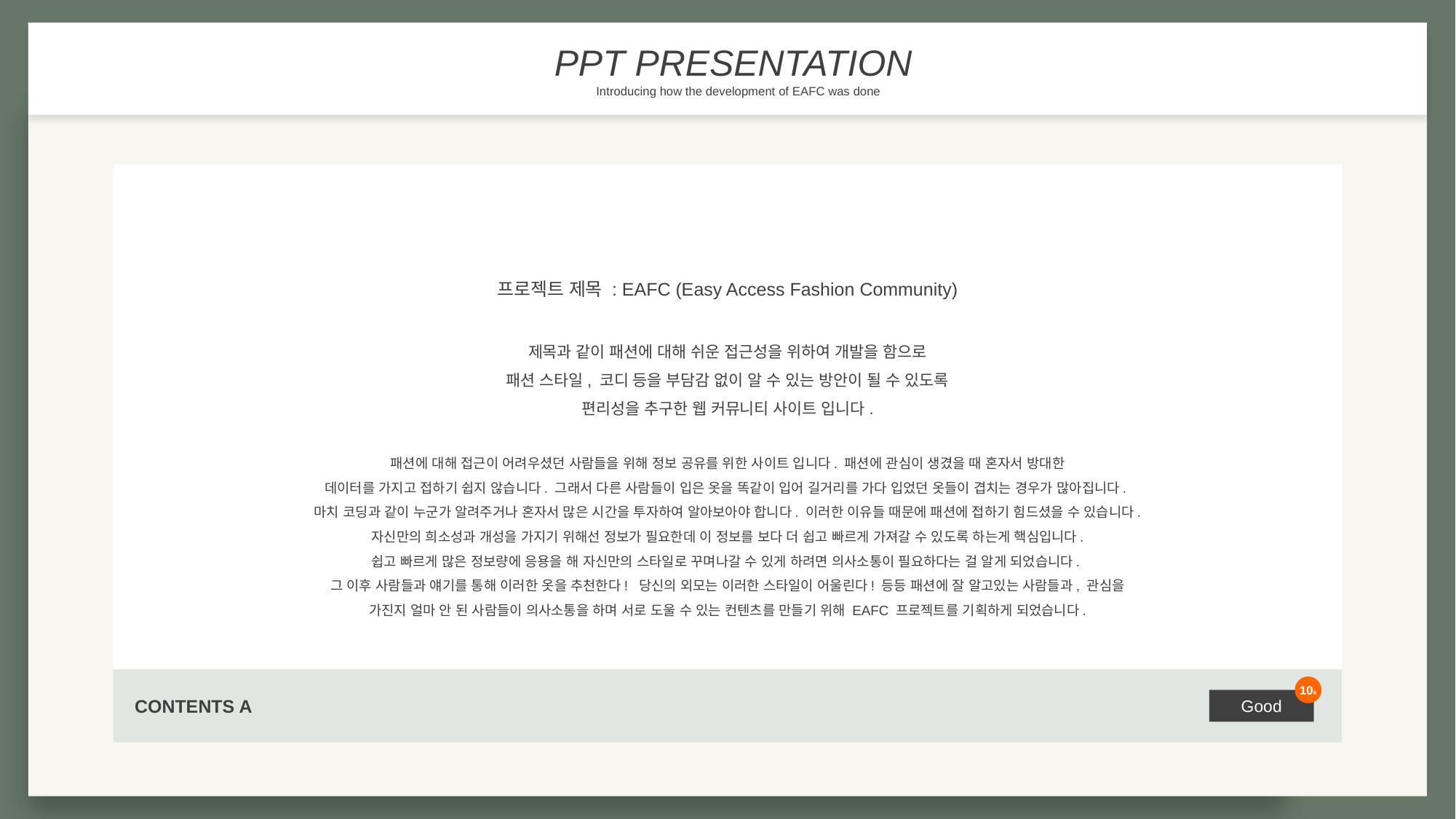

PPT PRESENTATION
Introducing how the development of EAFC was done

프로젝트 제목 : EAFC (Easy Access Fashion Community)

제목과 같이 패션에 대해 쉬운 접근성을 위하여 개발을 함으로
패션 스타일, 코디 등을 부담감 없이 알 수 있는 방안이 될 수 있도록
편리성을 추구한 웹 커뮤니티 사이트 입니다.

패션에 대해 접근이 어려우셨던 사람들을 위해 정보 공유를 위한 사이트 입니다. 패션에 관심이 생겼을 때 혼자서 방대한
데이터를 가지고 접하기 쉽지 않습니다. 그래서 다른 사람들이 입은 옷을 똑같이 입어 길거리를 가다 입었던 옷들이 겹치는 경우가 많아집니다.
마치 코딩과 같이 누군가 알려주거나 혼자서 많은 시간을 투자하여 알아보아야 합니다. 이러한 이유들 때문에 패션에 접하기 힘드셨을 수 있습니다.
자신만의 희소성과 개성을 가지기 위해선 정보가 필요한데 이 정보를 보다 더 쉽고 빠르게 가져갈 수 있도록 하는게 핵심입니다.
쉽고 빠르게 많은 정보량에 응용을 해 자신만의 스타일로 꾸며나갈 수 있게 하려면 의사소통이 필요하다는 걸 알게 되었습니다.
그 이후 사람들과 얘기를 통해 이러한 옷을 추천한다!  당신의 외모는 이러한 스타일이 어울린다! 등등 패션에 잘 알고있는 사람들과, 관심을
가진지 얼마 안 된 사람들이 의사소통을 하며 서로 도울 수 있는 컨텐츠를 만들기 위해 EAFC 프로젝트를 기획하게 되었습니다.
CONTENTS A
10k
Good